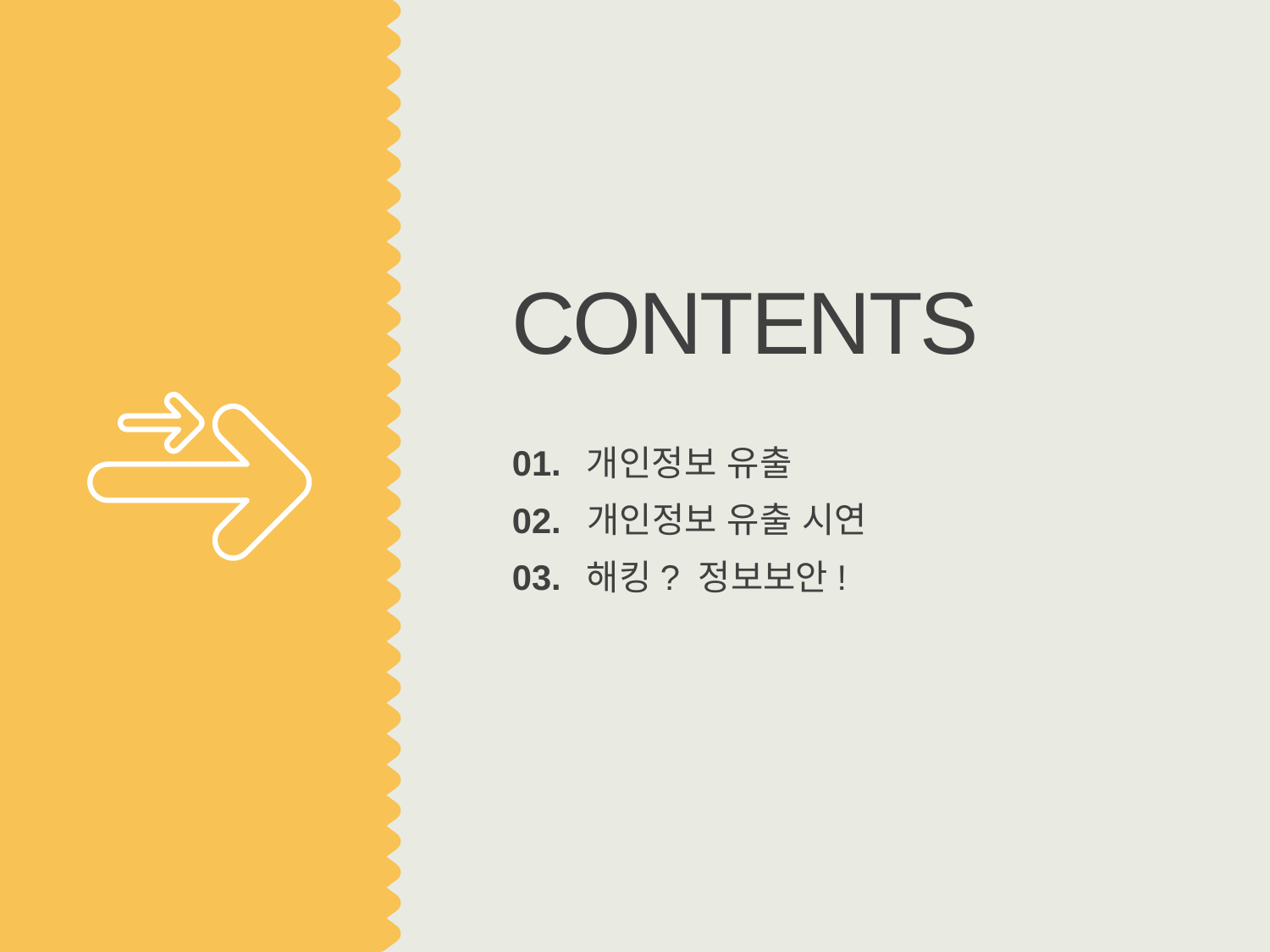

CONTENTS

01.
개인정보 유출
개인정보 유출 시연
02.
03.
해킹? 정보보안!